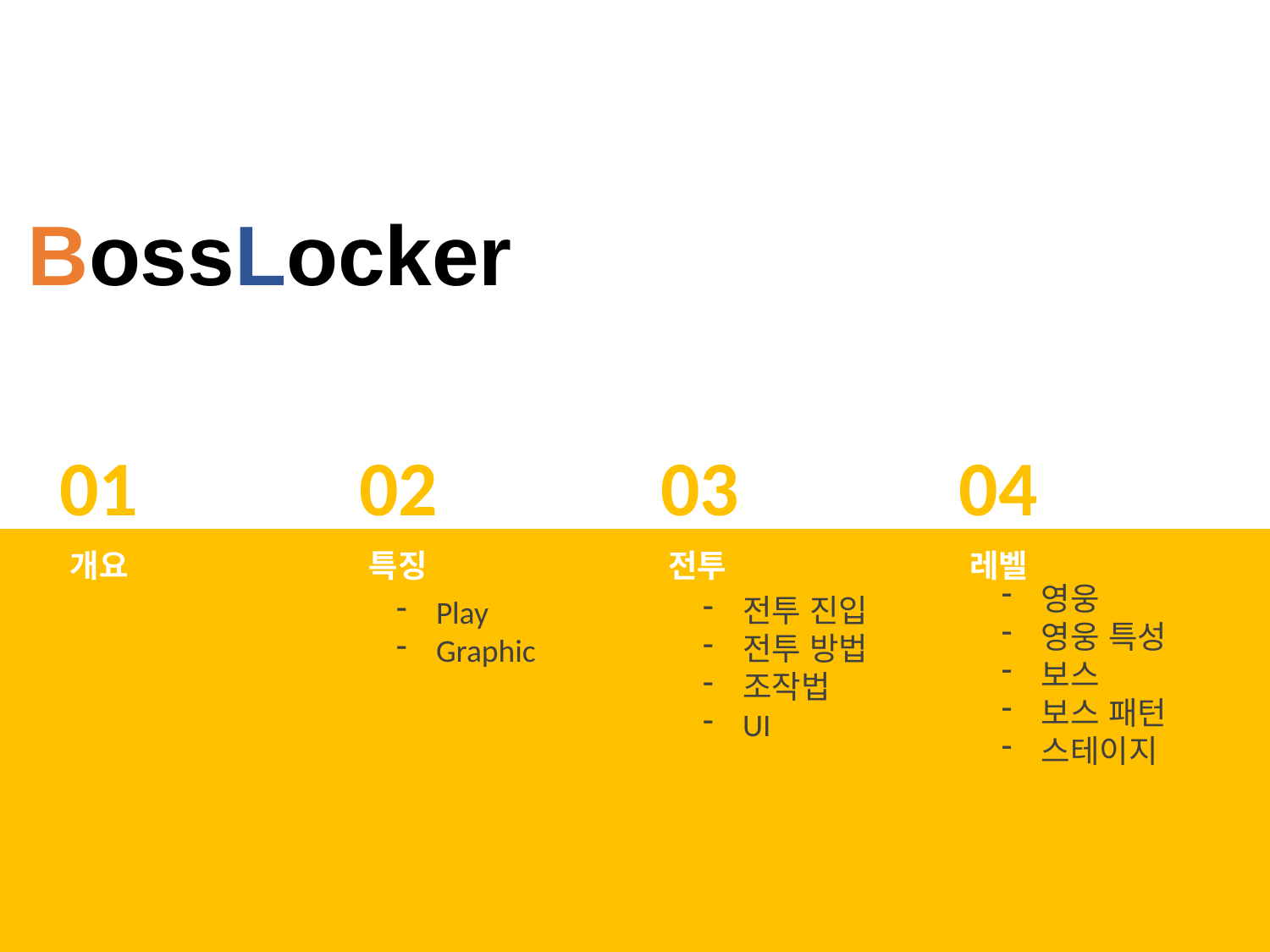

BossLocker
01
02
04
03

개요
특징
전투
레벨
영웅
영웅 특성
보스
보스 패턴
스테이지

전투 진입
전투 방법
조작법
UI

Play
Graphic